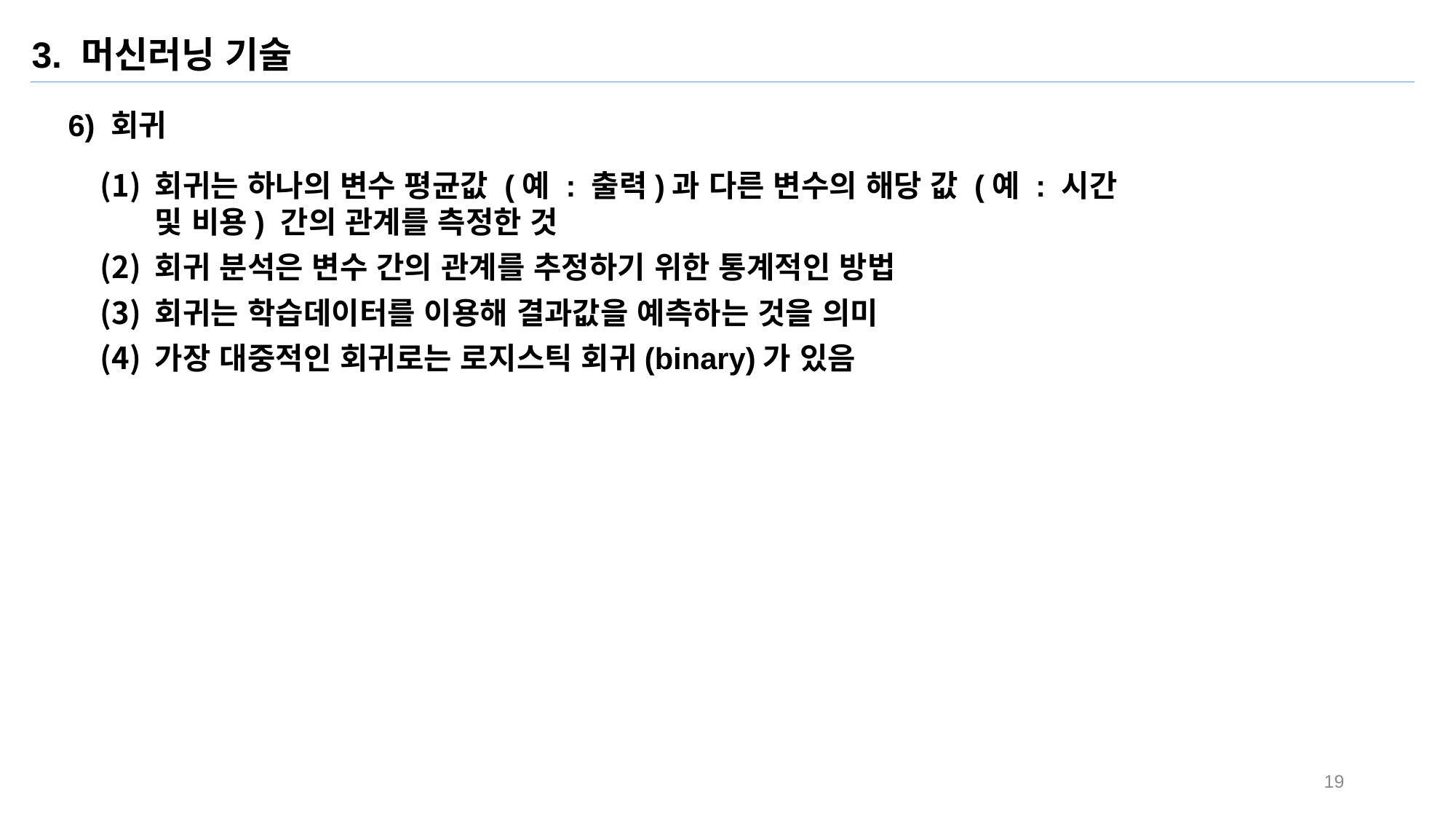

3. 머신러닝 기술
6) 회귀
회귀는 하나의 변수 평균값 (예 : 출력)과 다른 변수의 해당 값 (예 : 시간 및 비용) 간의 관계를 측정한 것
회귀 분석은 변수 간의 관계를 추정하기 위한 통계적인 방법
회귀는 학습데이터를 이용해 결과값을 예측하는 것을 의미
가장 대중적인 회귀로는 로지스틱 회귀(binary)가 있음
19